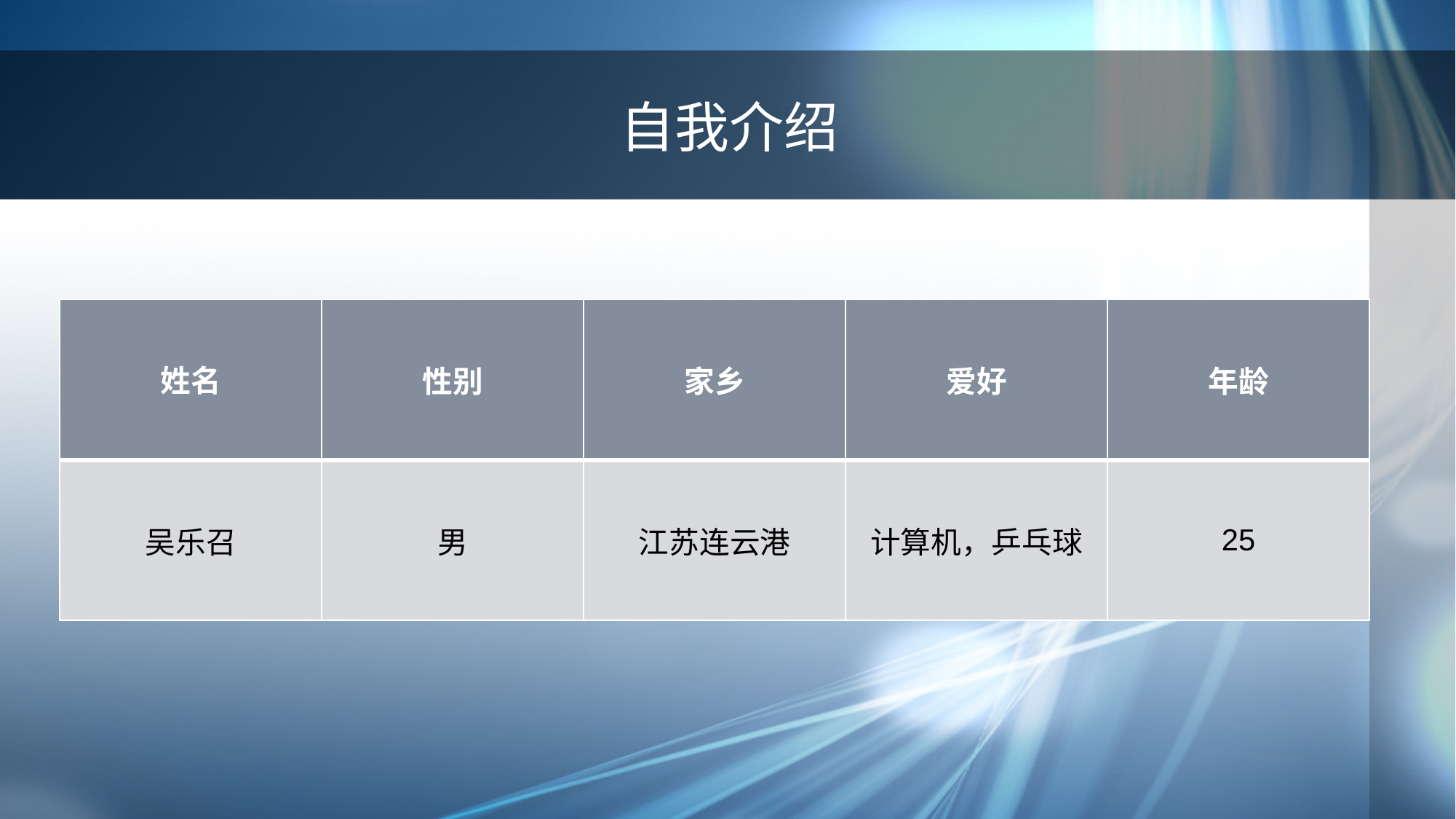

# 自我介绍
| 姓名 | 性别 | 家乡 | 爱好 | 年龄 |
| --- | --- | --- | --- | --- |
| 吴乐召 | 男 | 江苏连云港 | 计算机，乒乓球 | 25 |